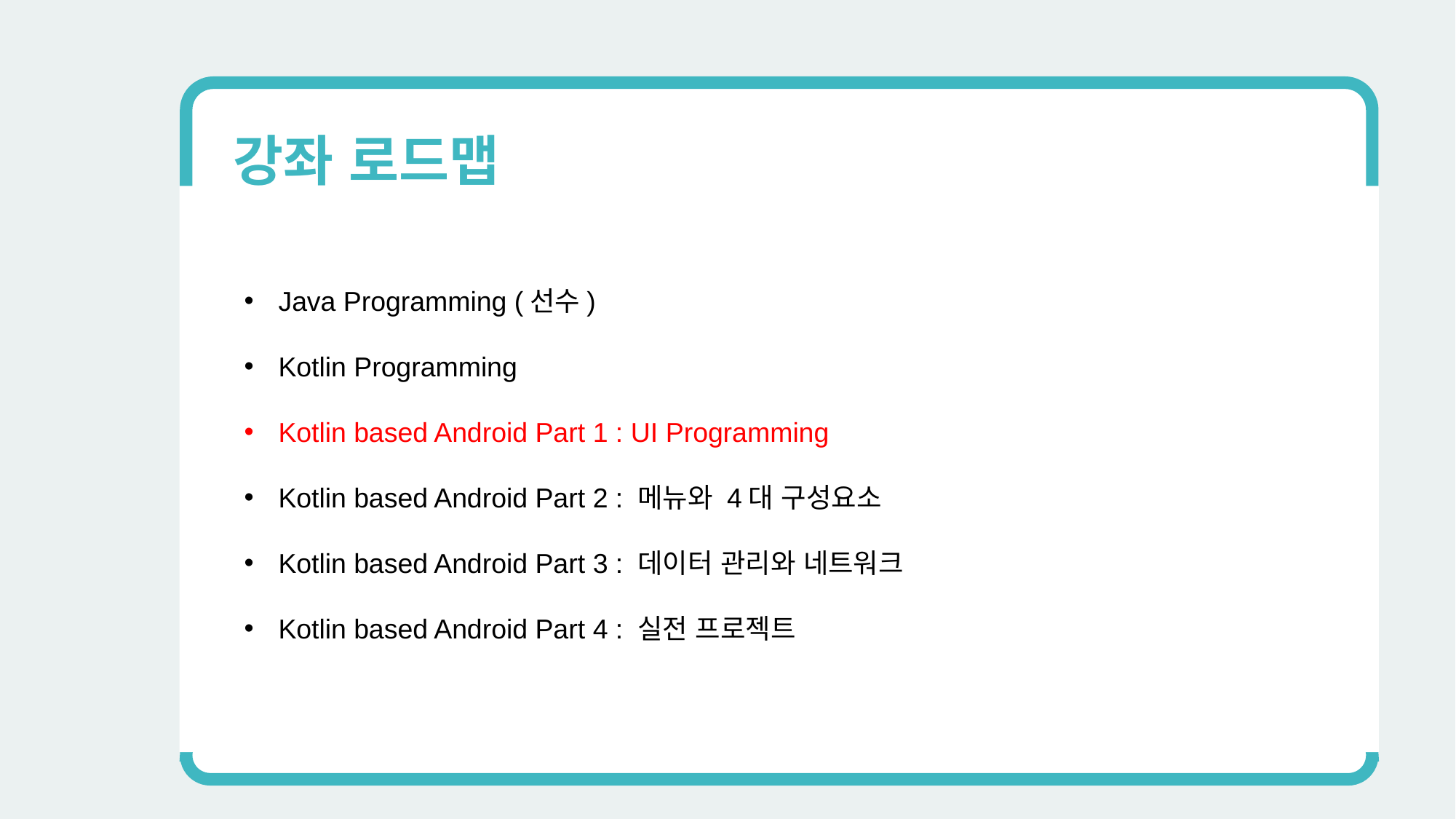

강좌 로드맵

Java Programming (선수)
Kotlin Programming
Kotlin based Android Part 1 : UI Programming
Kotlin based Android Part 2 : 메뉴와 4대 구성요소
Kotlin based Android Part 3 : 데이터 관리와 네트워크
Kotlin based Android Part 4 : 실전 프로젝트